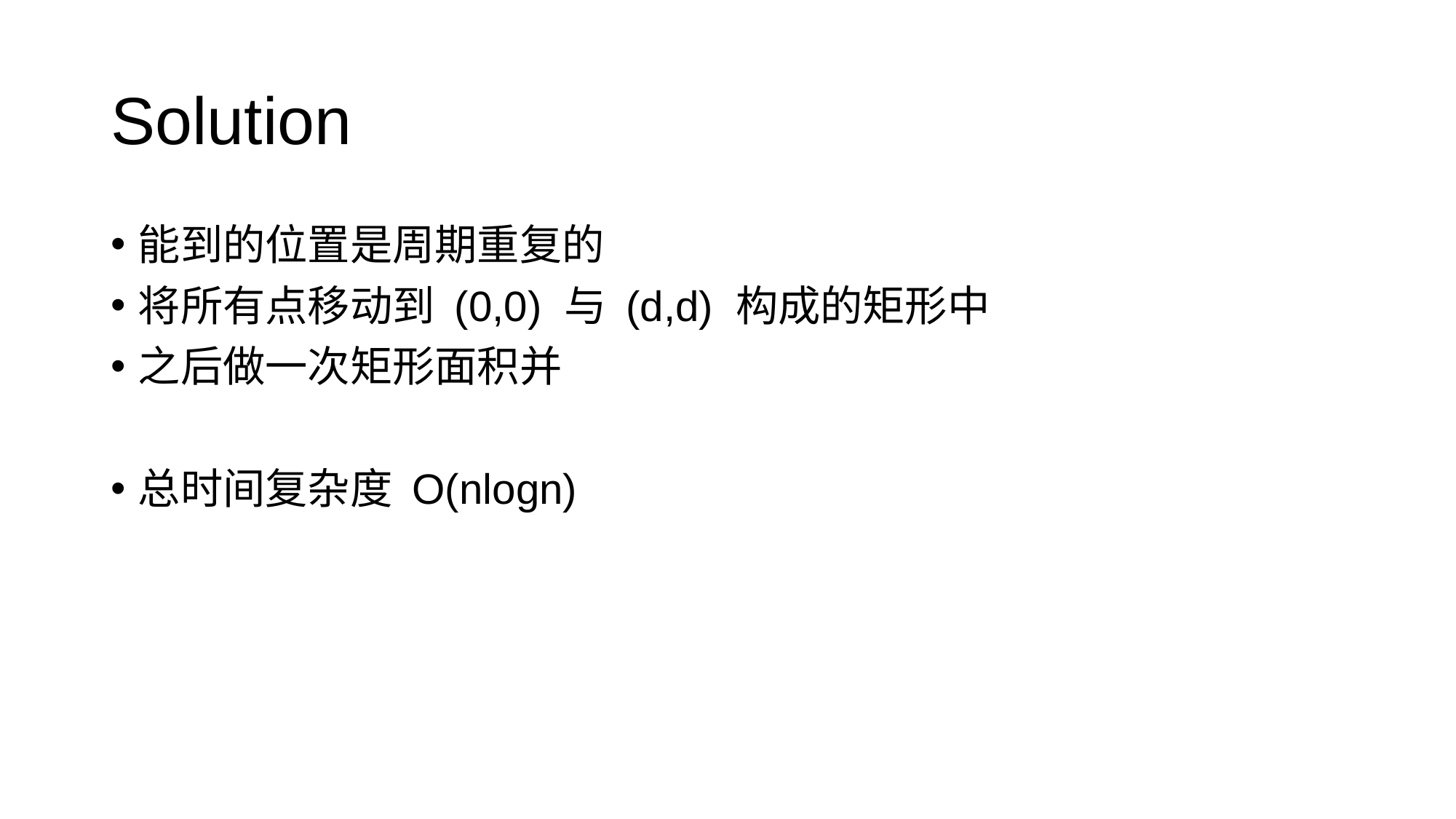

# Solution
能到的位置是周期重复的
将所有点移动到 (0,0) 与 (d,d) 构成的矩形中
之后做一次矩形面积并

总时间复杂度 O(nlogn)